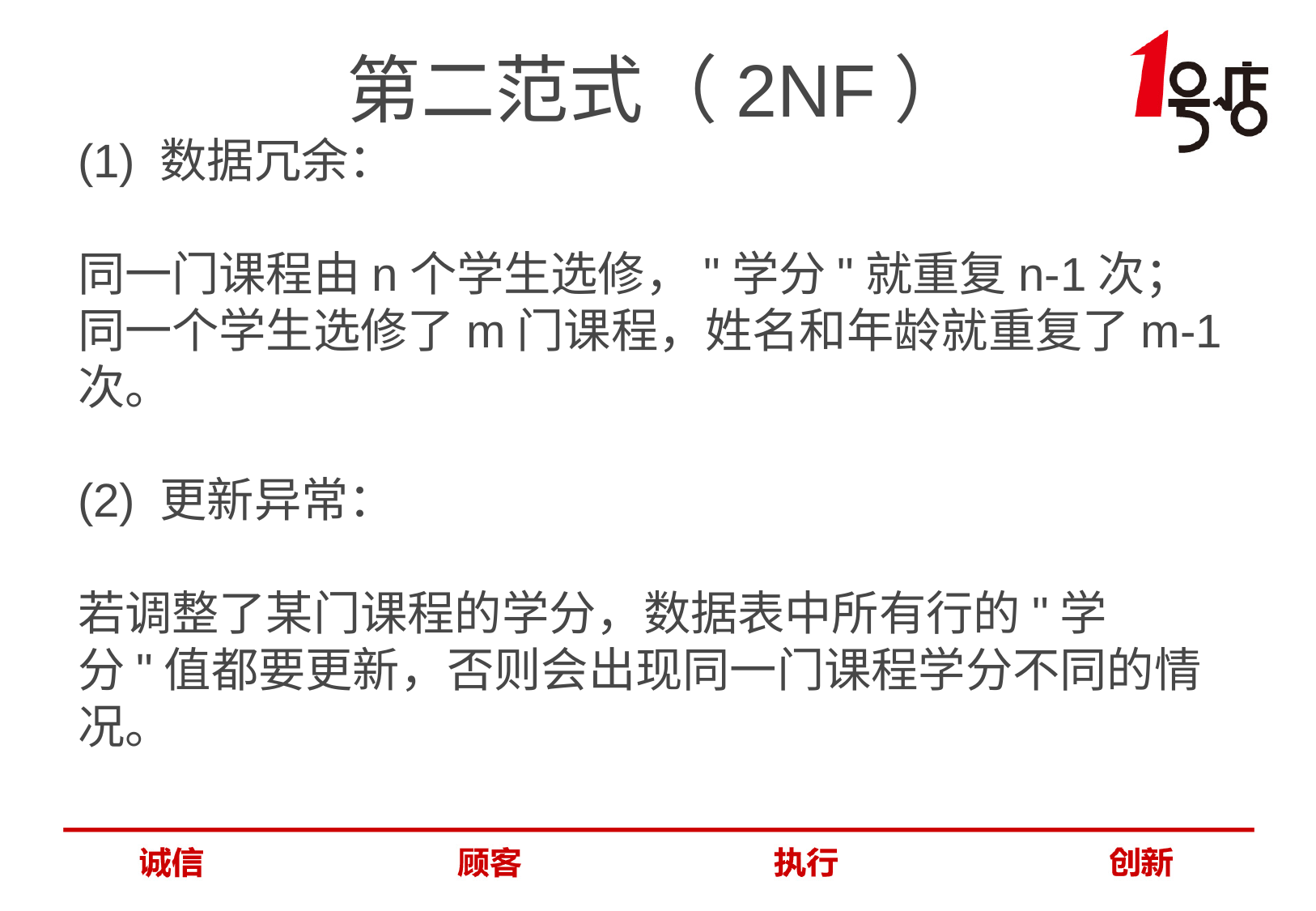

# 第二范式（2NF）
(1) 数据冗余：
同一门课程由n个学生选修，"学分"就重复n-1次；同一个学生选修了m门课程，姓名和年龄就重复了m-1次。
(2) 更新异常：
若调整了某门课程的学分，数据表中所有行的"学分"值都要更新，否则会出现同一门课程学分不同的情况。